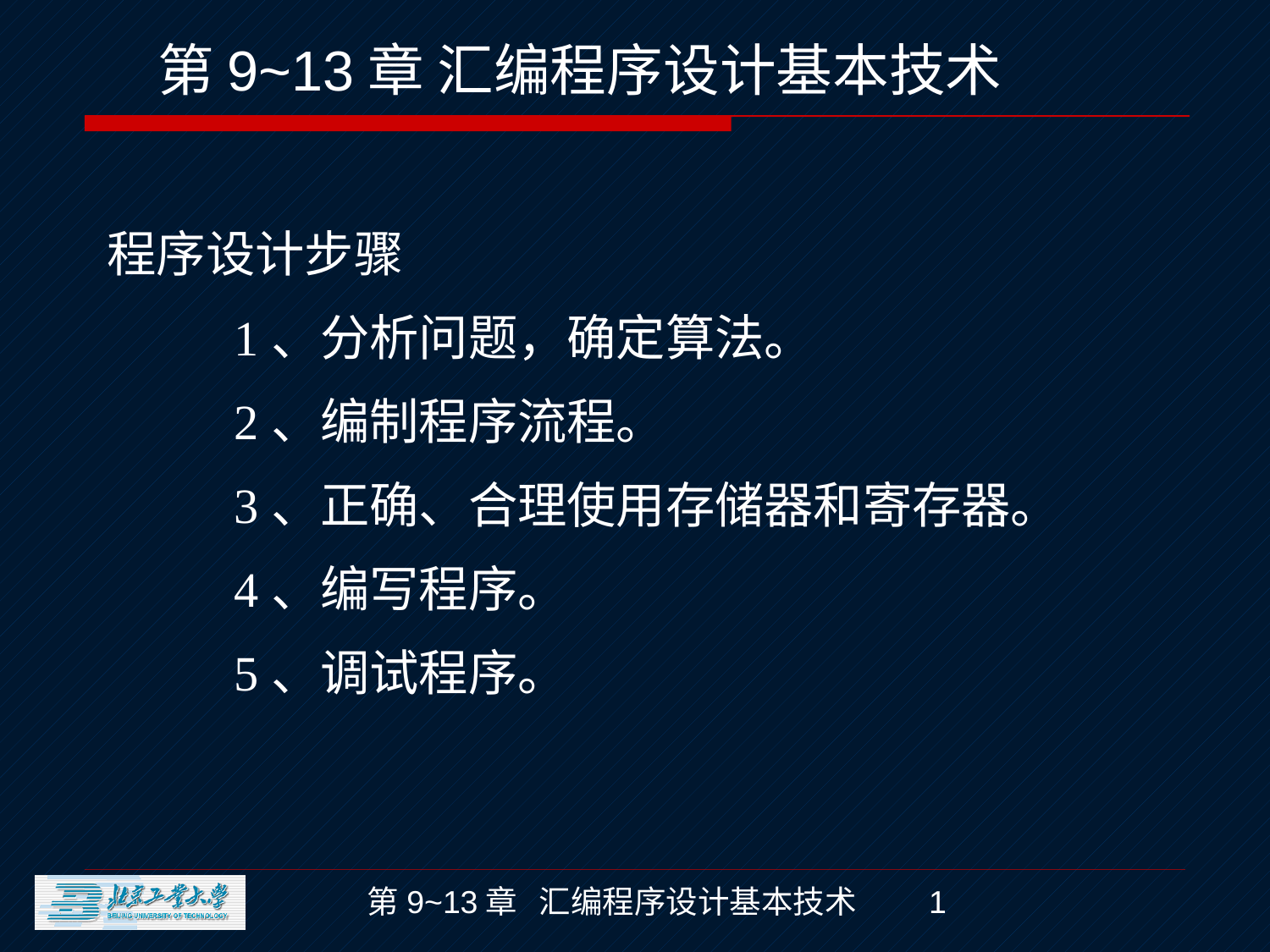

第9~13章 汇编程序设计基本技术
程序设计步骤
	1、分析问题，确定算法。
	2、编制程序流程。
	3、正确、合理使用存储器和寄存器。
	4、编写程序。
	5、调试程序。